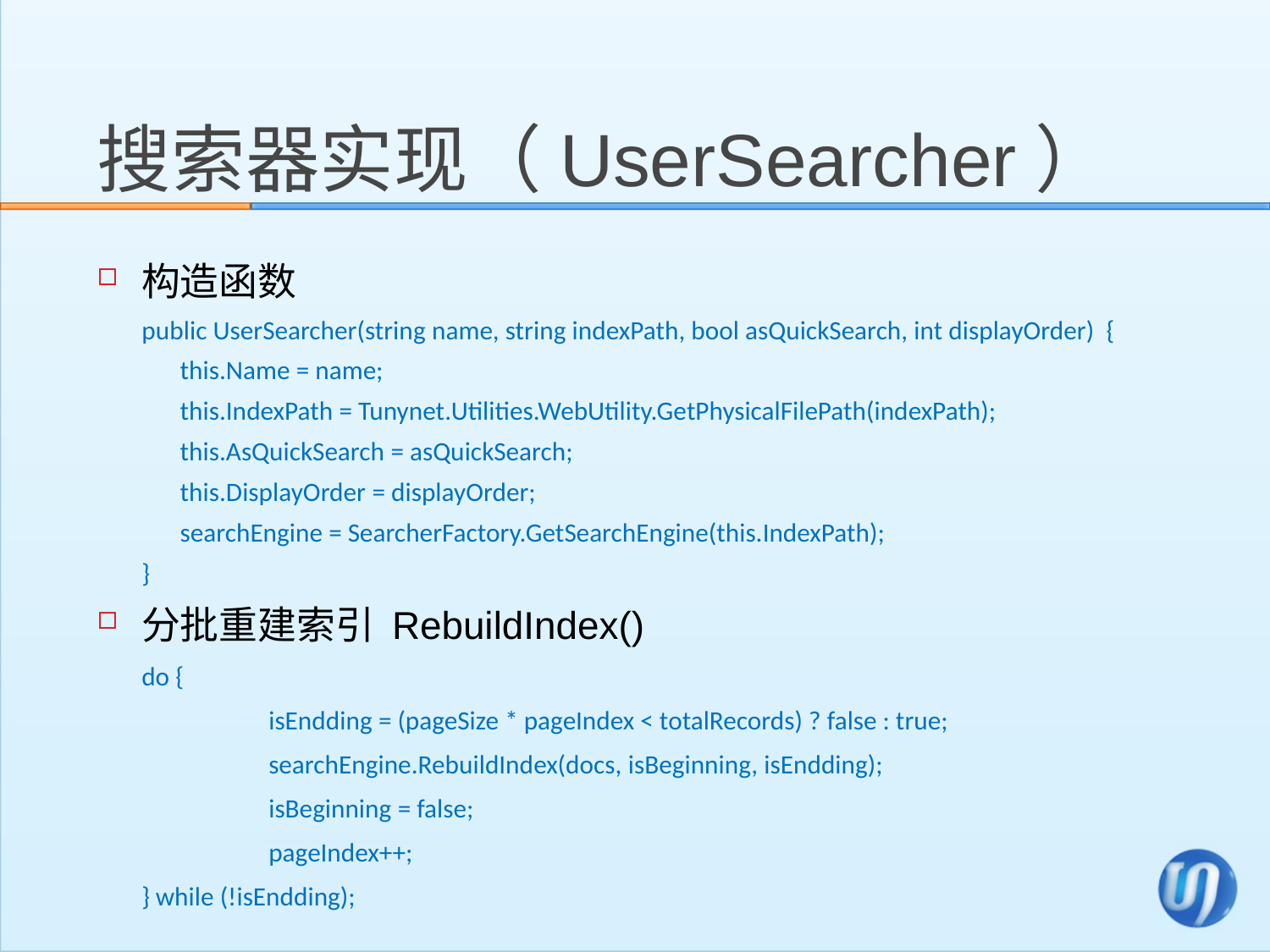

# 搜索器实现（UserSearcher）
构造函数
public UserSearcher(string name, string indexPath, bool asQuickSearch, int displayOrder)  {
this.Name = name;
this.IndexPath = Tunynet.Utilities.WebUtility.GetPhysicalFilePath(indexPath);
this.AsQuickSearch = asQuickSearch;
this.DisplayOrder = displayOrder;
searchEngine = SearcherFactory.GetSearchEngine(this.IndexPath);
}
分批重建索引 RebuildIndex()
do {
	isEndding = (pageSize * pageIndex < totalRecords) ? false : true;
	searchEngine.RebuildIndex(docs, isBeginning, isEndding);
	isBeginning = false;
	pageIndex++;
} while (!isEndding);